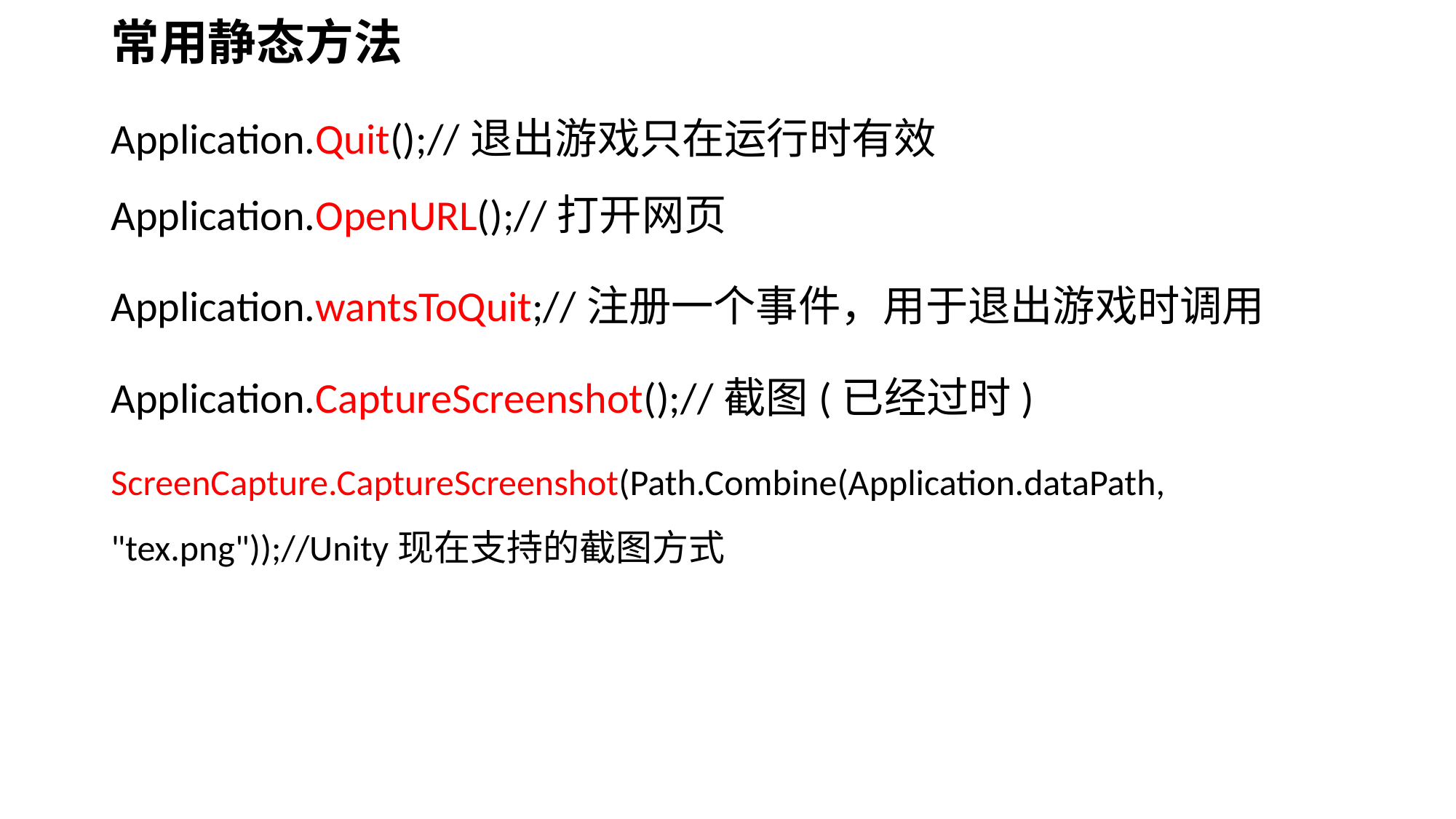

常用静态方法
Application.Quit();//退出游戏只在运行时有效 Application.OpenURL();//打开网页
Application.wantsToQuit;//注册一个事件，用于退出游戏时调用
Application.CaptureScreenshot();//截图(已经过时)
ScreenCapture.CaptureScreenshot(Path.Combine(Application.dataPath, "tex.png"));//Unity现在支持的截图方式